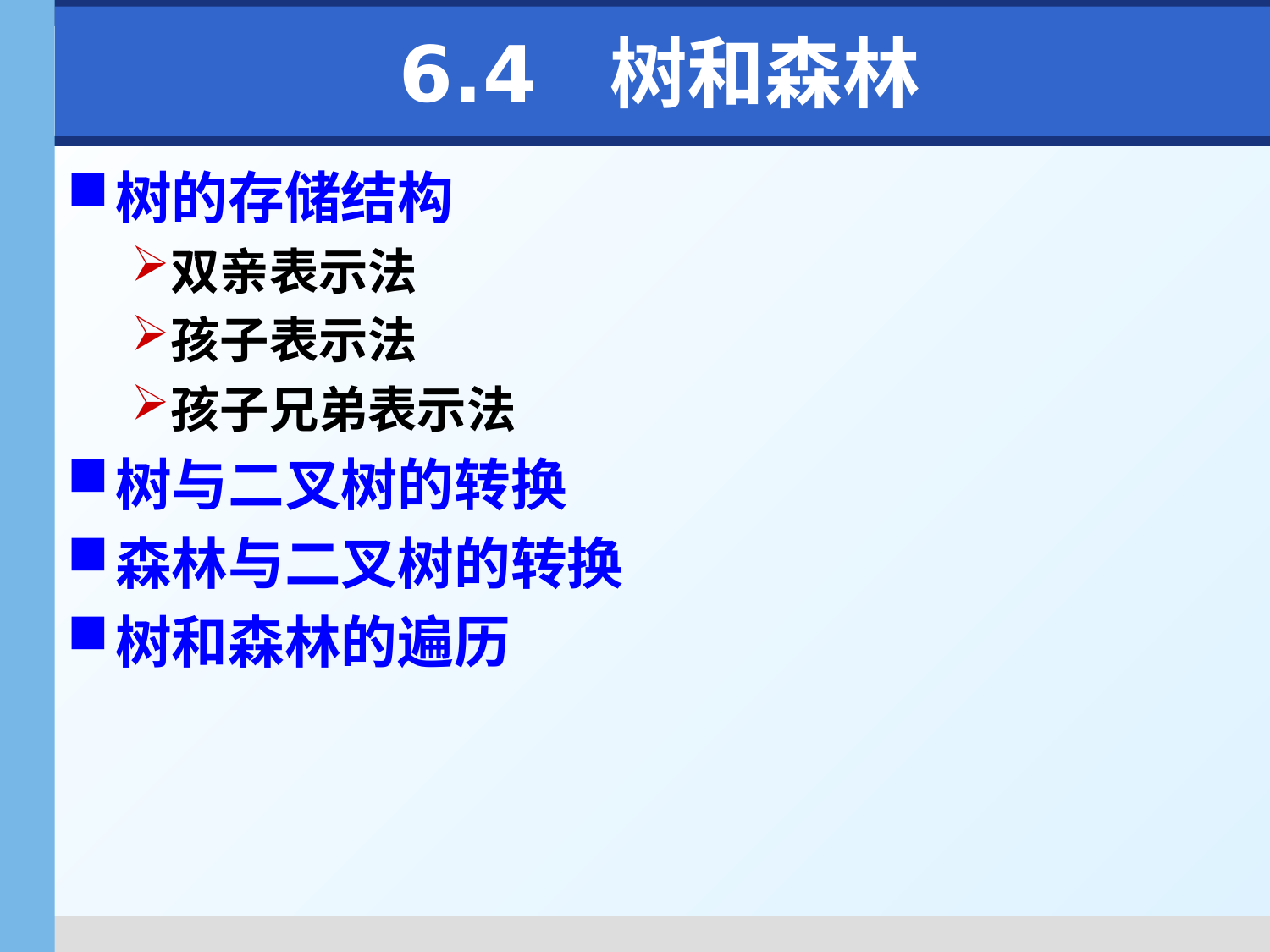

# 6.4  树和森林
树的存储结构
双亲表示法
孩子表示法
孩子兄弟表示法
树与二叉树的转换
森林与二叉树的转换
树和森林的遍历